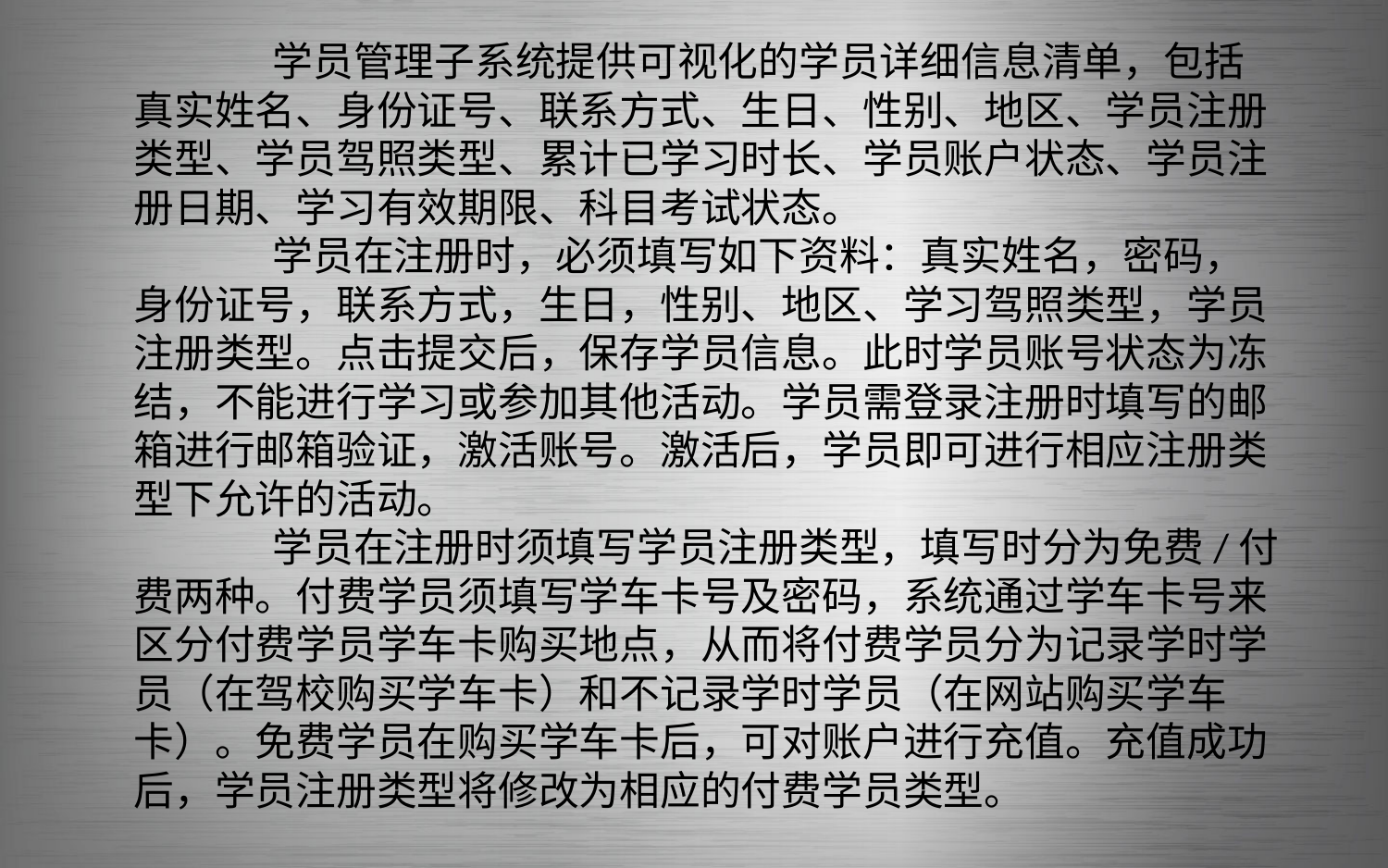

学员管理子系统提供可视化的学员详细信息清单，包括真实姓名、身份证号、联系方式、生日、性别、地区、学员注册类型、学员驾照类型、累计已学习时长、学员账户状态、学员注册日期、学习有效期限、科目考试状态。
	学员在注册时，必须填写如下资料：真实姓名，密码，身份证号，联系方式，生日，性别、地区、学习驾照类型，学员注册类型。点击提交后，保存学员信息。此时学员账号状态为冻结，不能进行学习或参加其他活动。学员需登录注册时填写的邮箱进行邮箱验证，激活账号。激活后，学员即可进行相应注册类型下允许的活动。
	学员在注册时须填写学员注册类型，填写时分为免费/付费两种。付费学员须填写学车卡号及密码，系统通过学车卡号来区分付费学员学车卡购买地点，从而将付费学员分为记录学时学员（在驾校购买学车卡）和不记录学时学员（在网站购买学车卡）。免费学员在购买学车卡后，可对账户进行充值。充值成功后，学员注册类型将修改为相应的付费学员类型。